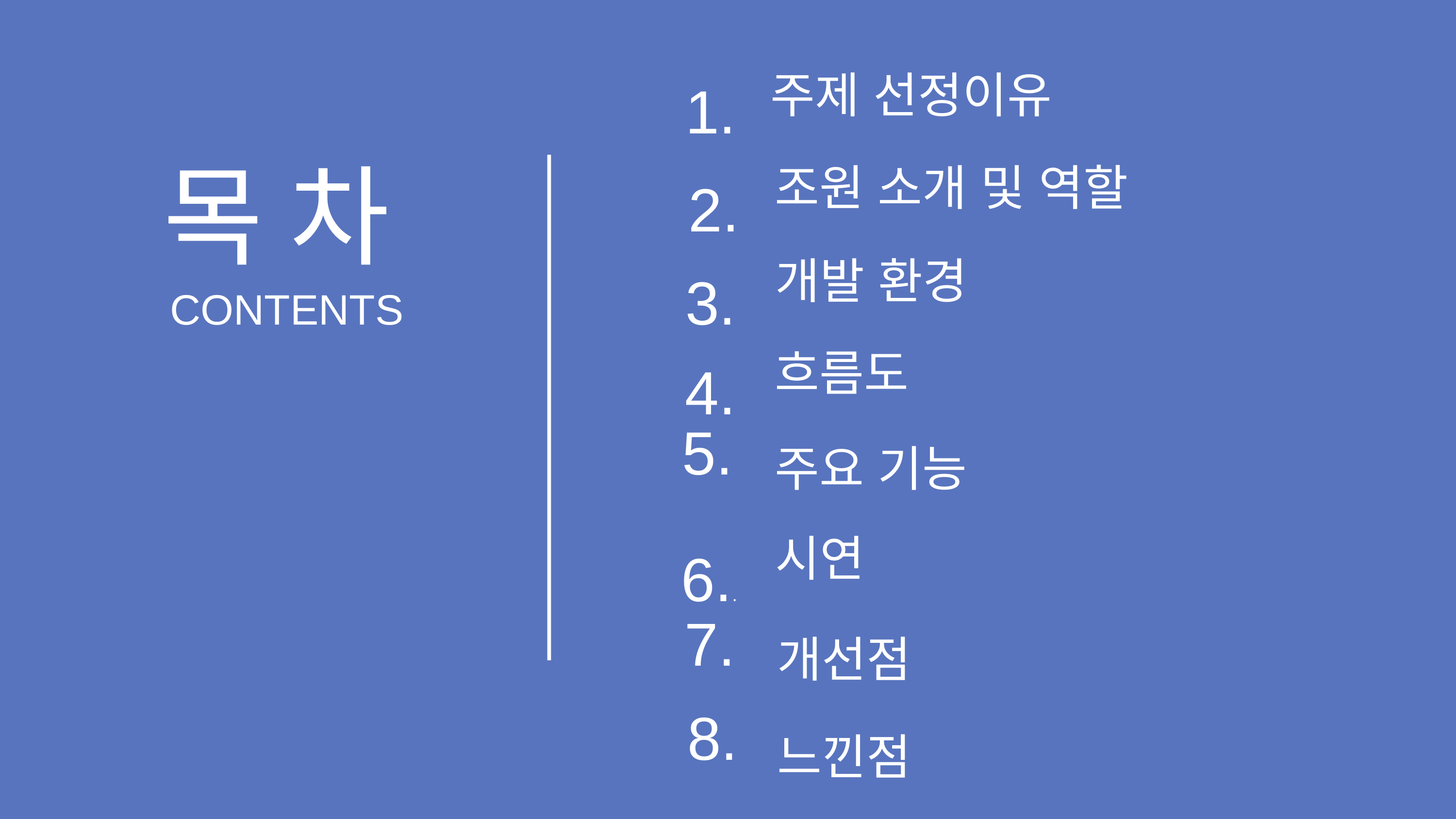

1.
주제 선정이유
2.
조원 소개 및 역할
목차
3.
개발 환경
4.
CONTENTS
흐름도
주요 기능

5.
6..
시연
개선점
7.
느낀점
8.